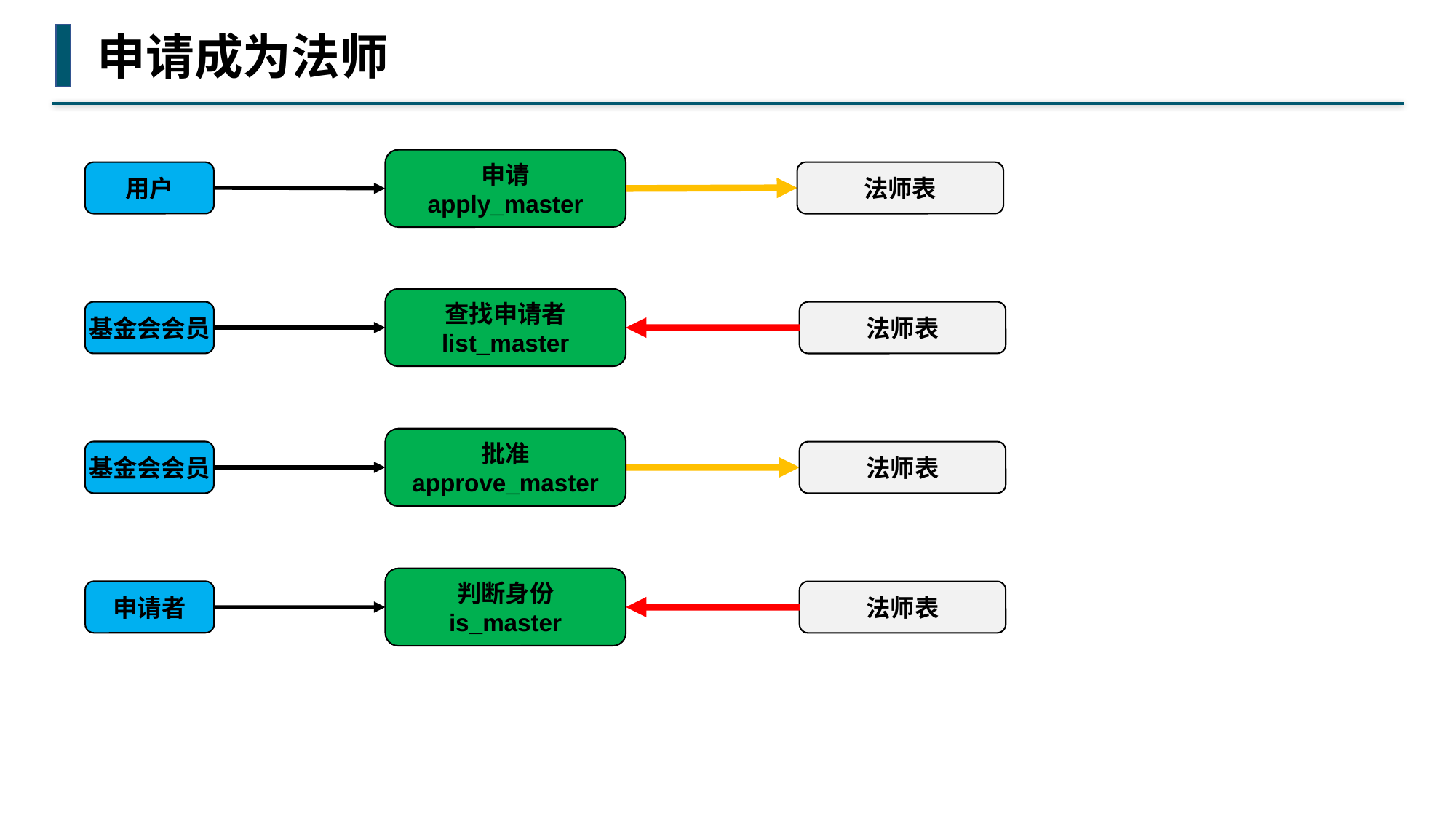

申请成为法师

申请
apply_master
用户
法师表
查找申请者
list_master
基金会会员
法师表
批准
approve_master
基金会会员
法师表
判断身份
is_master
申请者
法师表